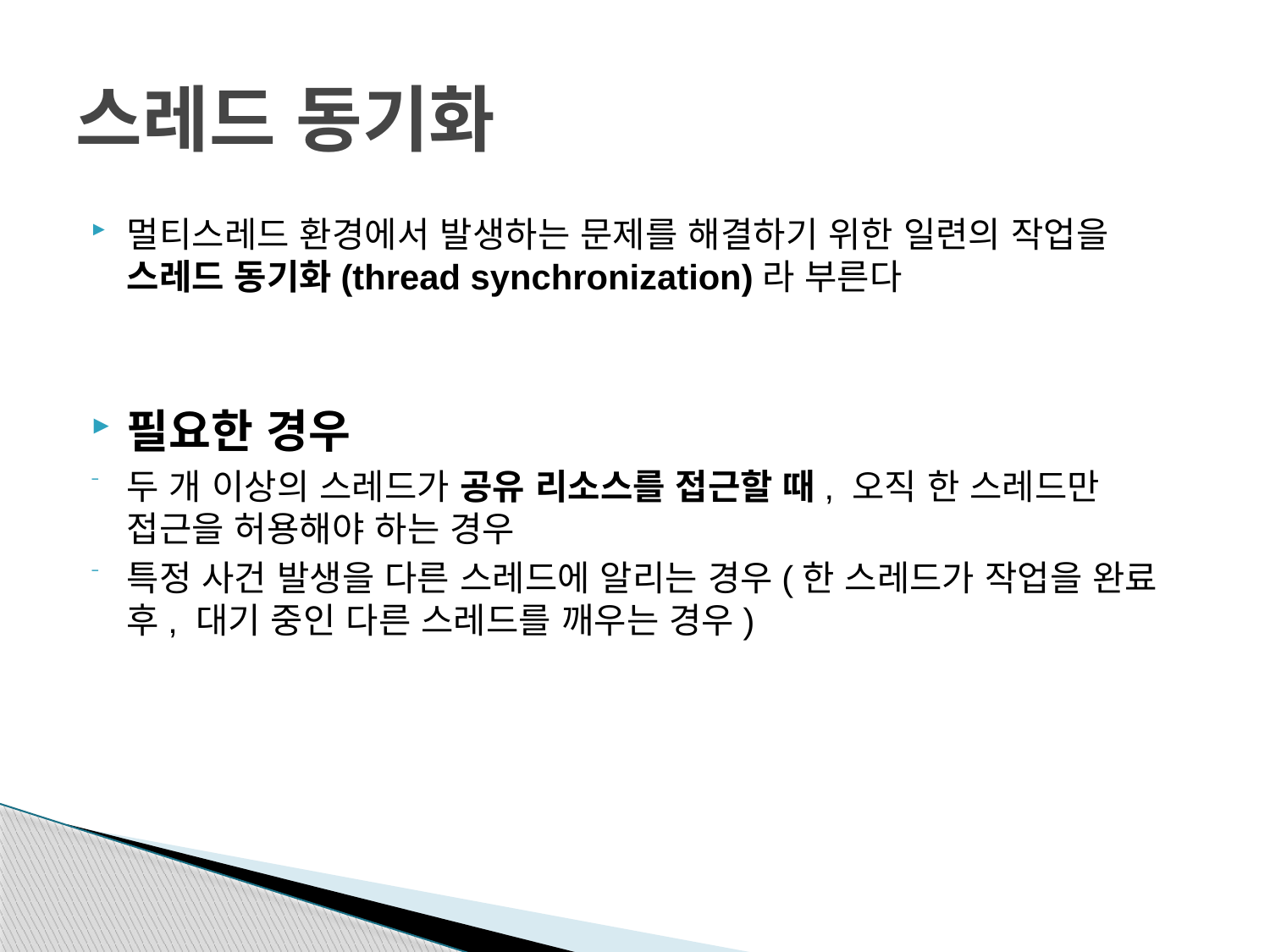

# 스레드 동기화
멀티스레드 환경에서 발생하는 문제를 해결하기 위한 일련의 작업을 스레드 동기화(thread synchronization)라 부른다

필요한 경우
두 개 이상의 스레드가 공유 리소스를 접근할 때, 오직 한 스레드만 접근을 허용해야 하는 경우
특정 사건 발생을 다른 스레드에 알리는 경우(한 스레드가 작업을 완료 후, 대기 중인 다른 스레드를 깨우는 경우)